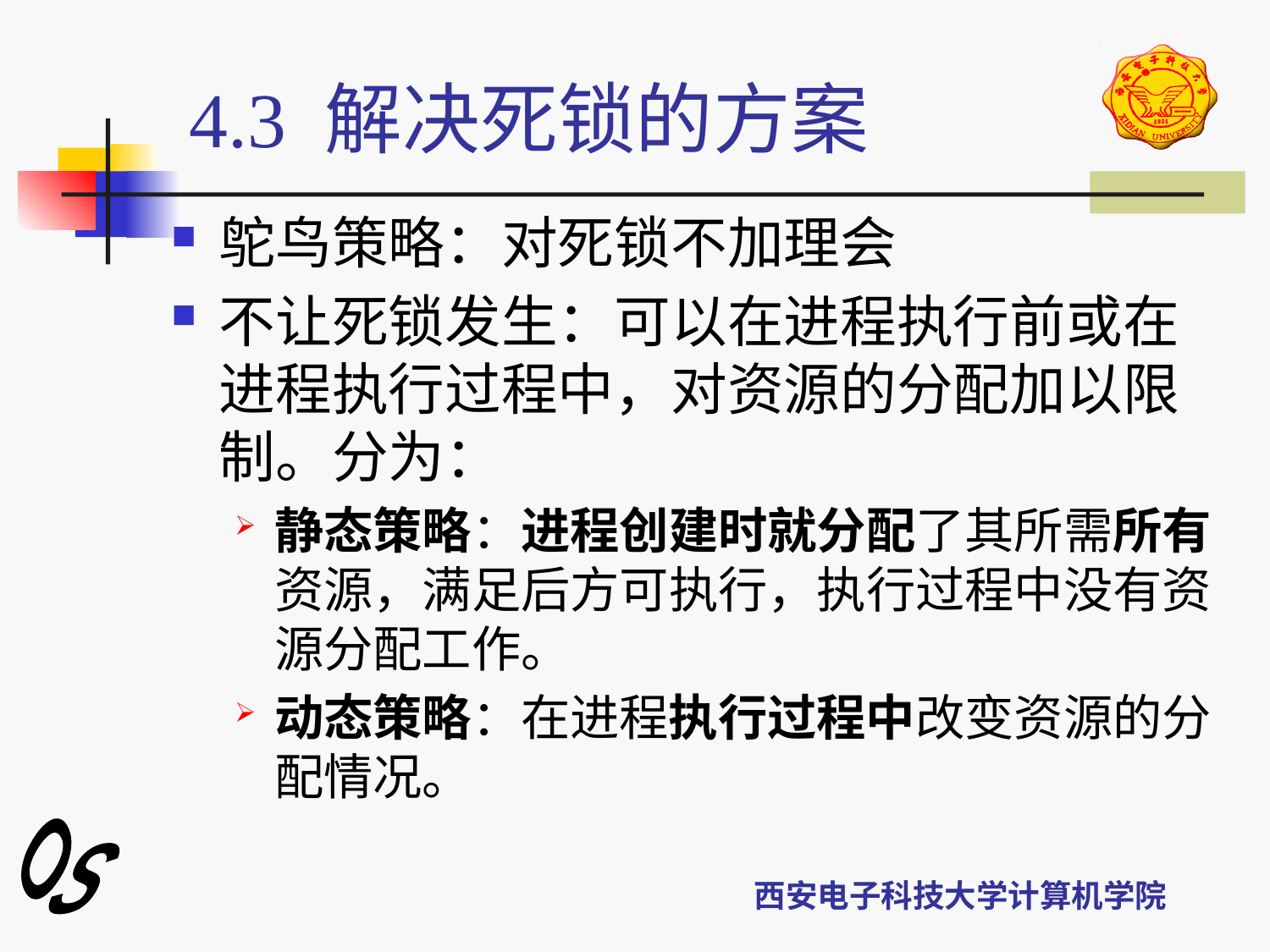

# 4.3 解决死锁的方案
鸵鸟策略：对死锁不加理会
不让死锁发生：可以在进程执行前或在进程执行过程中，对资源的分配加以限制。分为：
静态策略：进程创建时就分配了其所需所有资源，满足后方可执行，执行过程中没有资源分配工作。
动态策略：在进程执行过程中改变资源的分配情况。
12